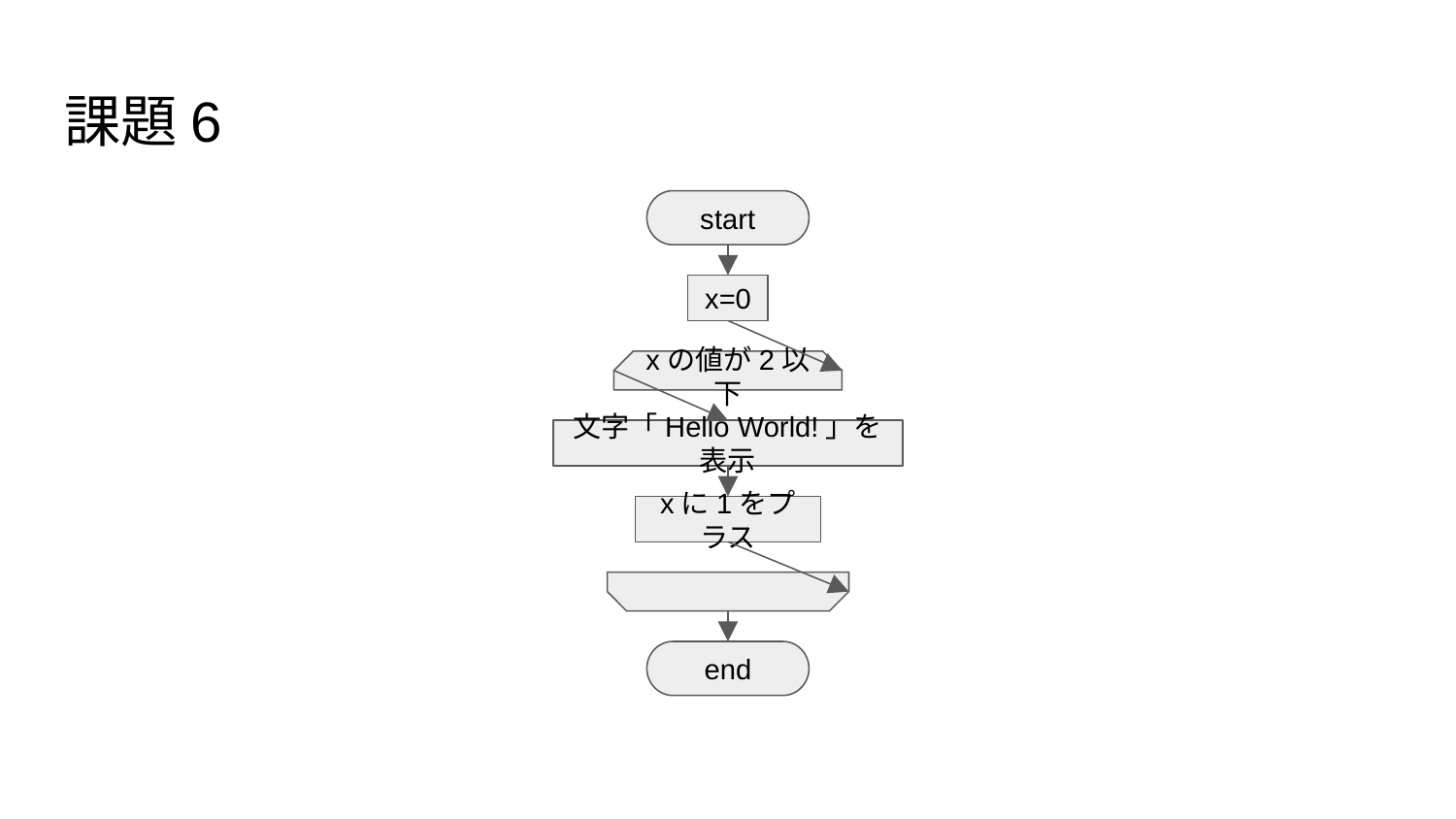

# 課題6
start
x=0
xの値が2以下
文字「Hello World!」を表示
xに1をプラス

end